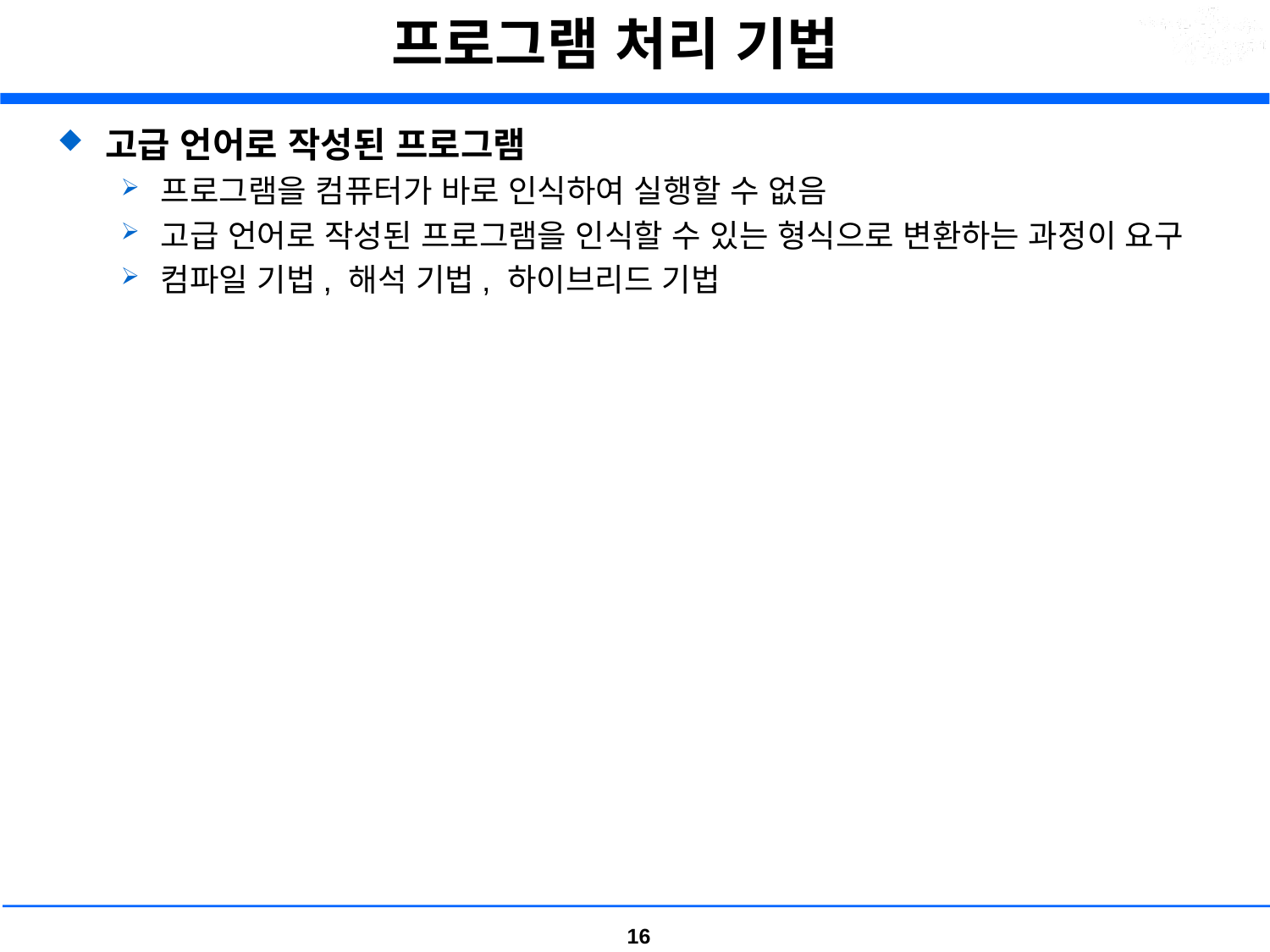

# 프로그램 처리 기법
고급 언어로 작성된 프로그램
프로그램을 컴퓨터가 바로 인식하여 실행할 수 없음
고급 언어로 작성된 프로그램을 인식할 수 있는 형식으로 변환하는 과정이 요구
컴파일 기법, 해석 기법, 하이브리드 기법